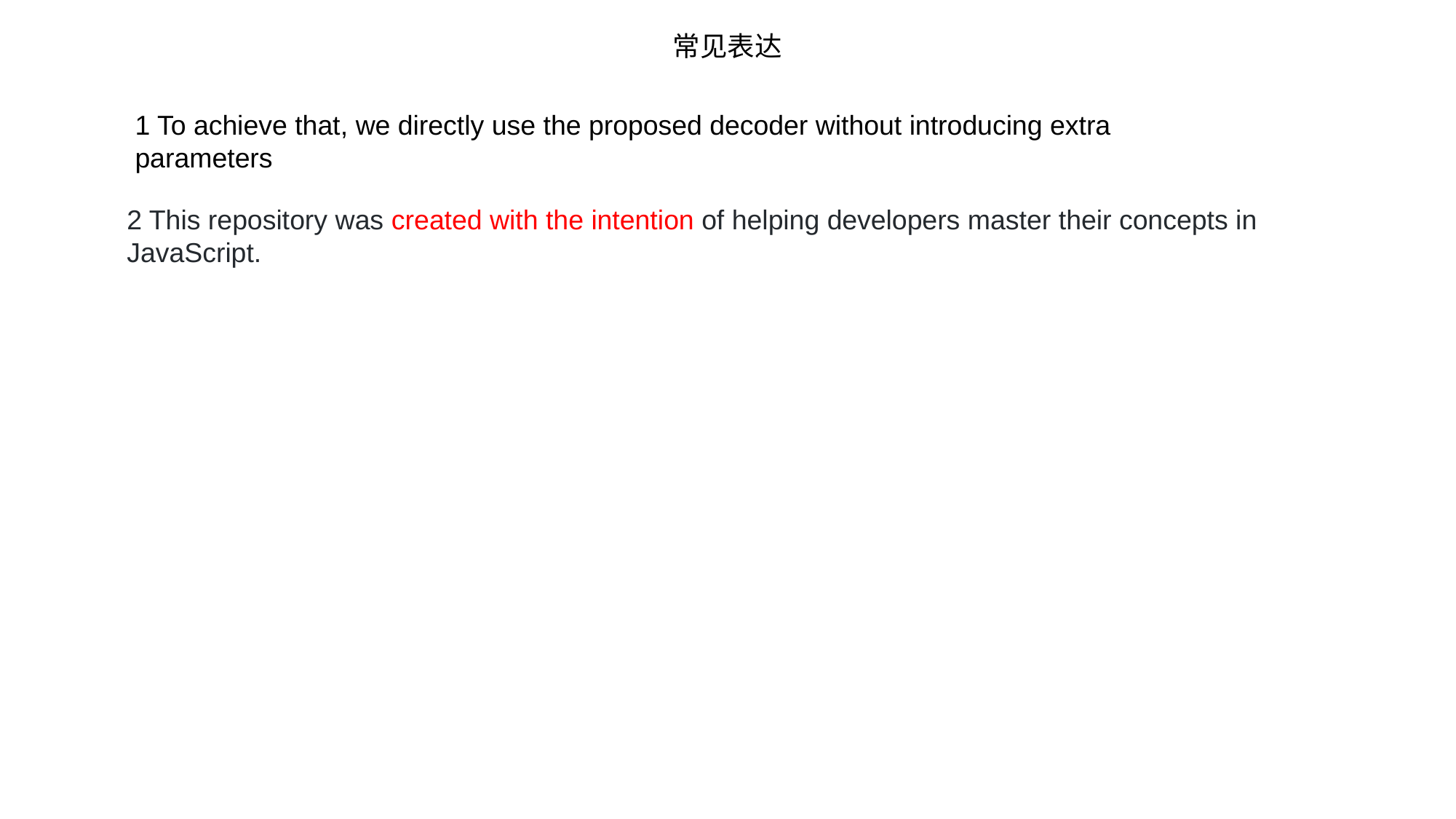

常见表达
1 To achieve that, we directly use the proposed decoder without introducing extra parameters
2 This repository was created with the intention of helping developers master their concepts in JavaScript.